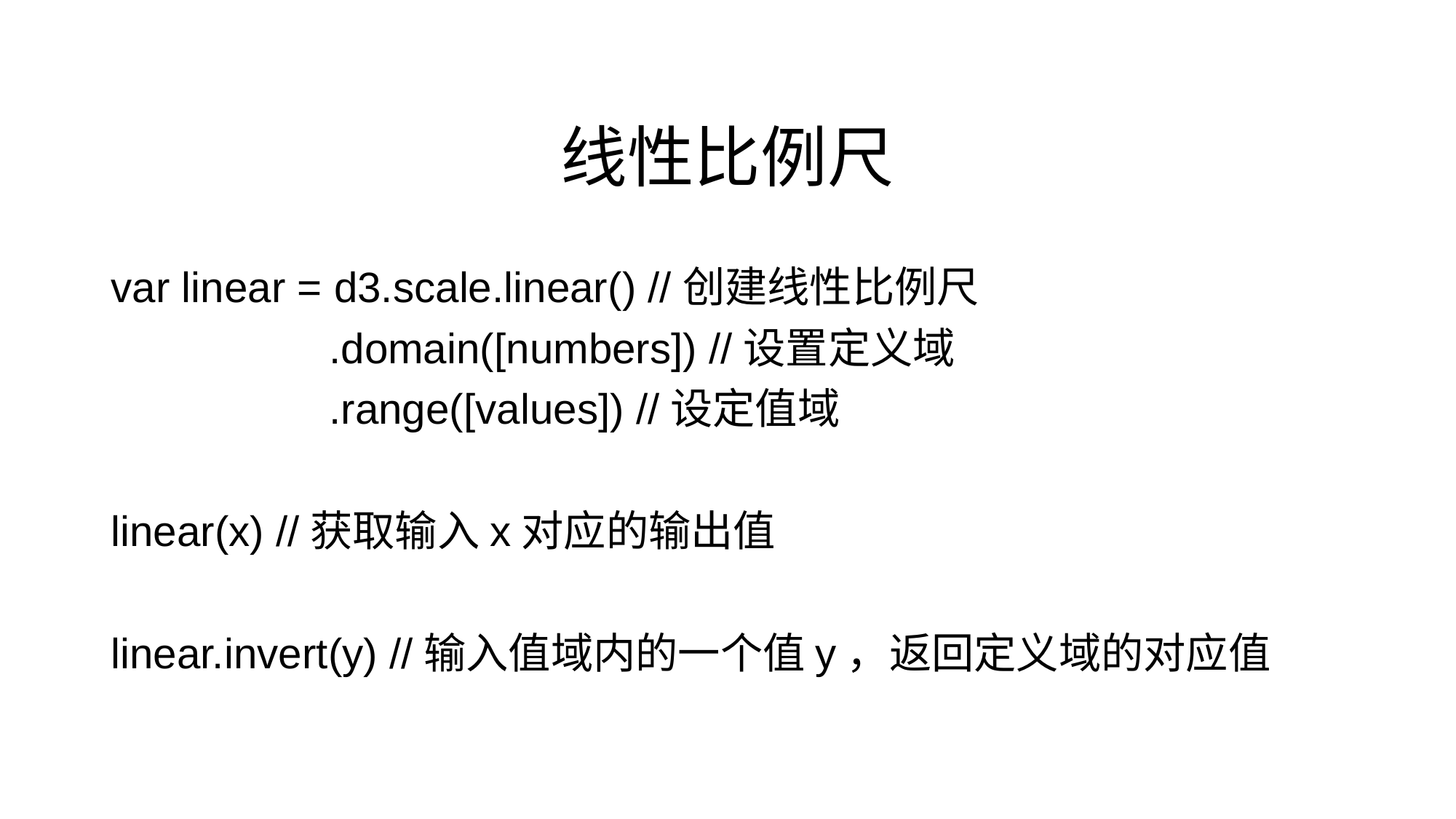

var linear = d3.scale.linear() //创建线性比例尺
		.domain([numbers]) //设置定义域
		.range([values]) //设定值域

linear(x) //获取输入x对应的输出值

linear.invert(y) //输入值域内的一个值y，返回定义域的对应值

# 线性比例尺